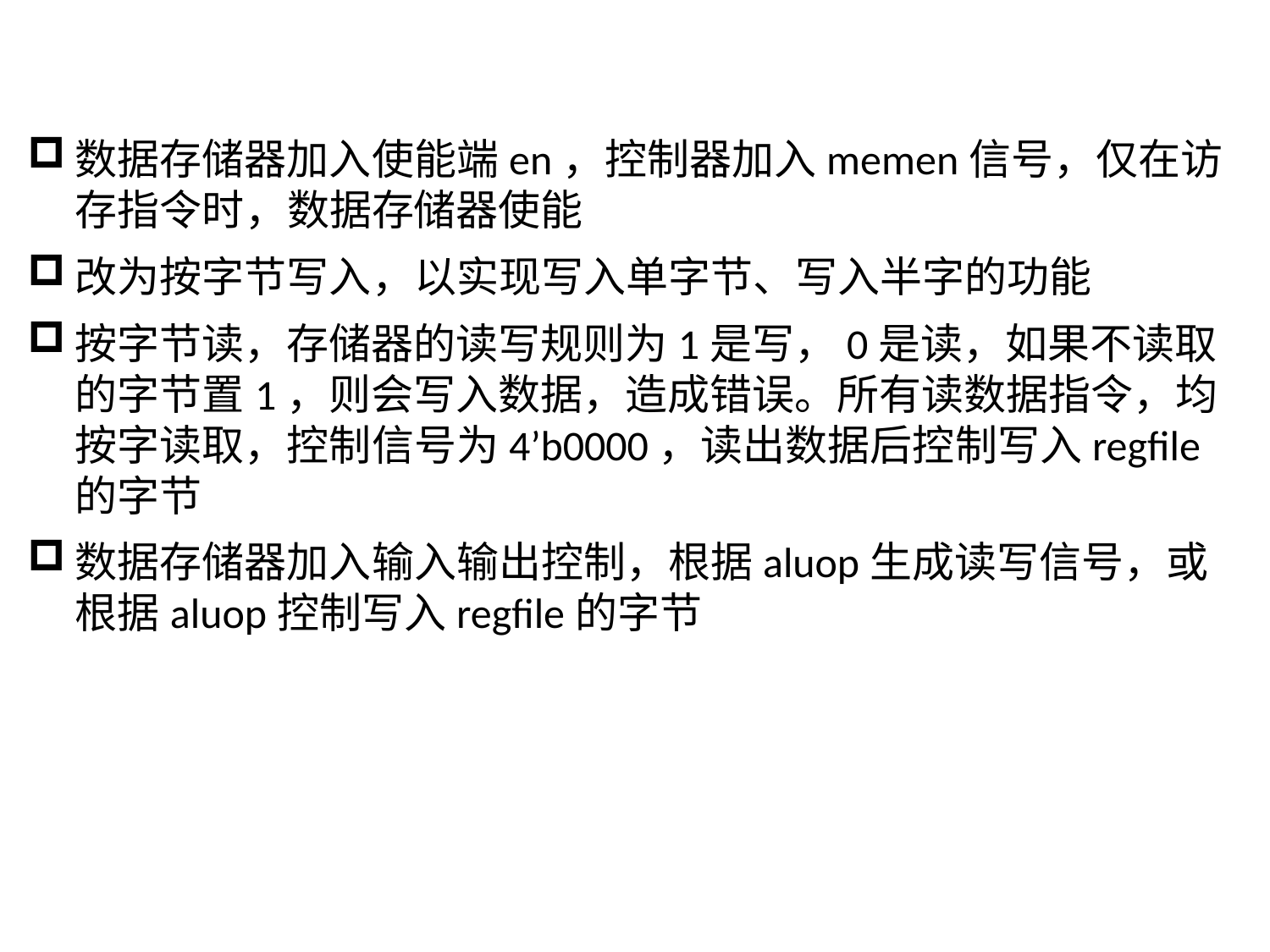

#
数据存储器加入使能端en，控制器加入memen信号，仅在访存指令时，数据存储器使能
改为按字节写入，以实现写入单字节、写入半字的功能
按字节读，存储器的读写规则为1是写，0是读，如果不读取的字节置1，则会写入数据，造成错误。所有读数据指令，均按字读取，控制信号为4’b0000，读出数据后控制写入regfile的字节
数据存储器加入输入输出控制，根据aluop生成读写信号，或根据aluop控制写入regfile的字节